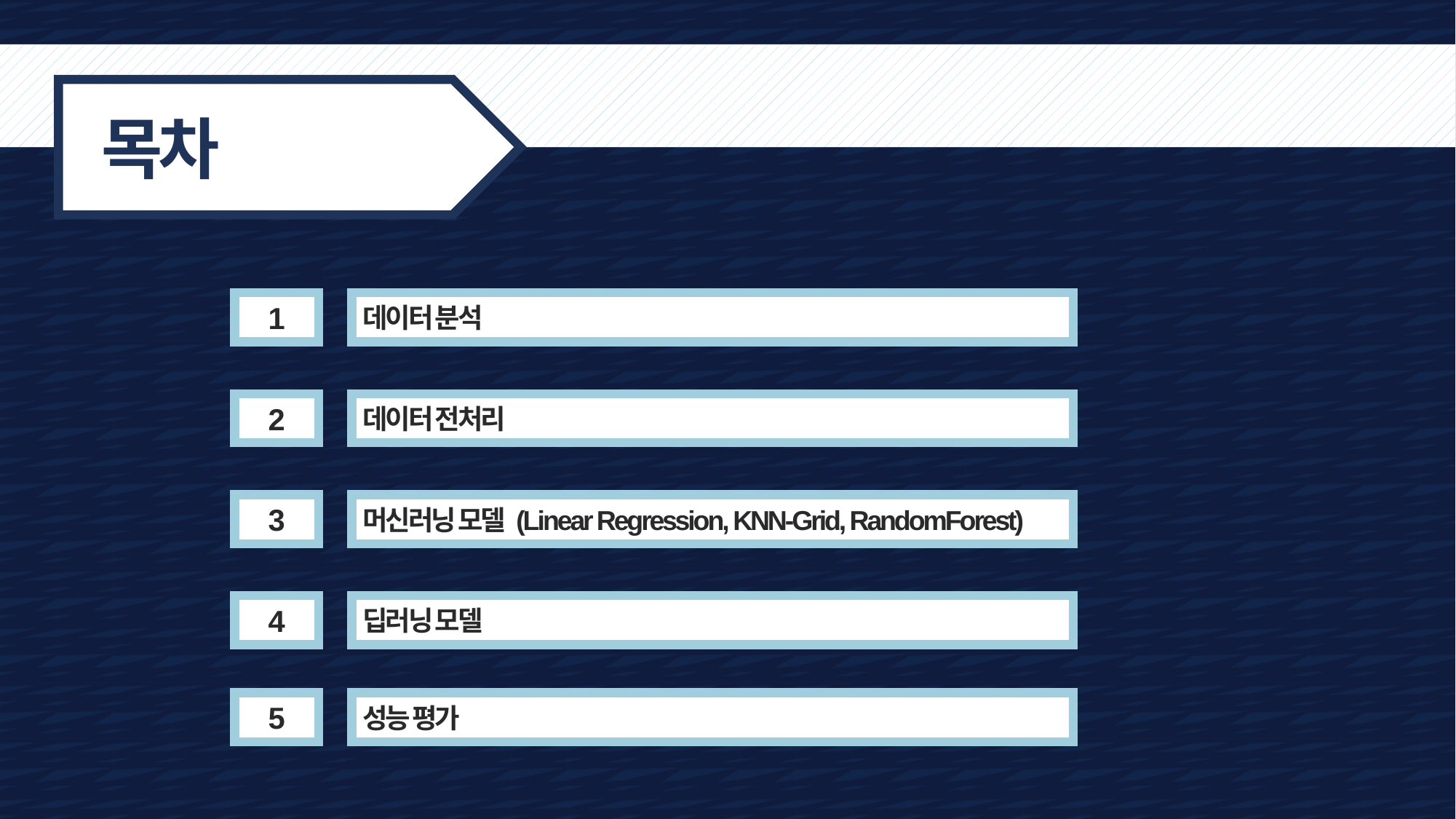

목차
데이터 분석
1

데이터 전처리
2

머신러닝 모델 (Linear Regression, KNN-Grid, RandomForest)
3

딥러닝 모델
4

성능 평가
5